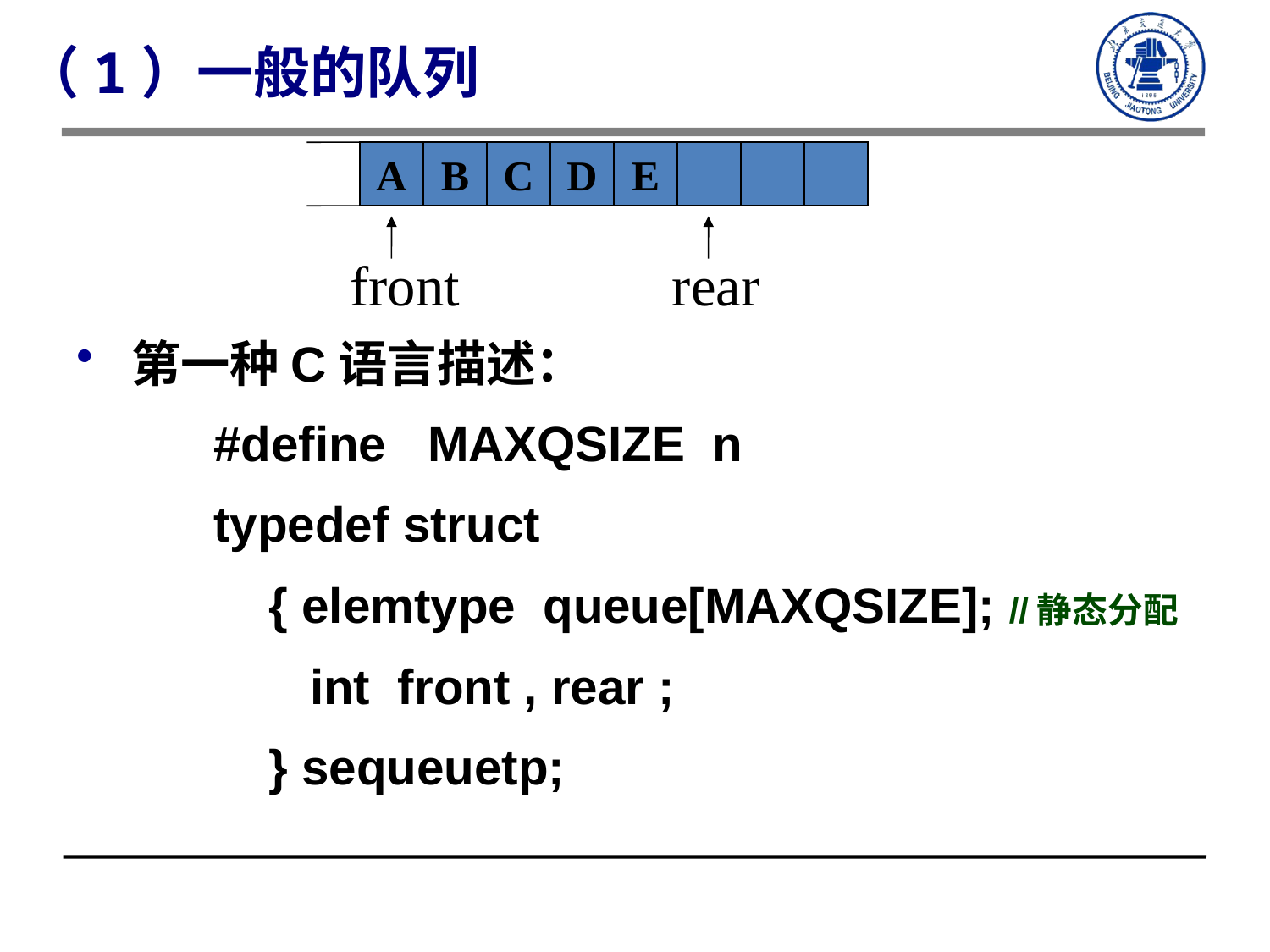

（1）一般的队列

A
B
C
D
E

front               rear
 第一种C语言描述：
          #define   MAXQSIZE  n
          typedef struct
              { elemtype  queue[MAXQSIZE]; //静态分配
                 int  front , rear ;
              } sequeuetp;